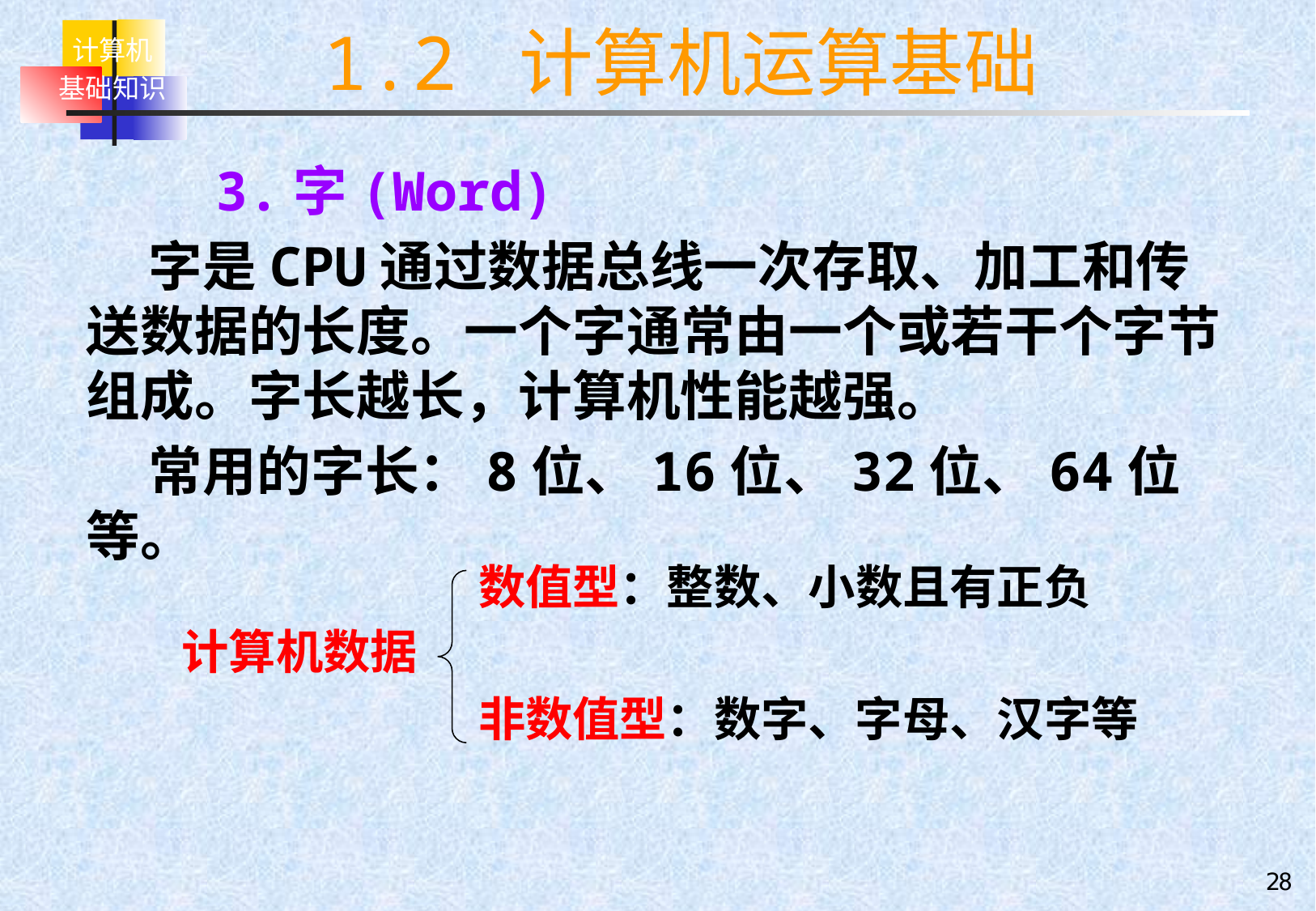

# 1.2 计算机运算基础
    3.字(Word)
    字是CPU通过数据总线一次存取、加工和传送数据的长度。一个字通常由一个或若干个字节组成。字长越长，计算机性能越强。
    常用的字长：8位、16位、32位、64位等。
数值型：整数、小数且有正负

计算机数据
非数值型：数字、字母、汉字等
28